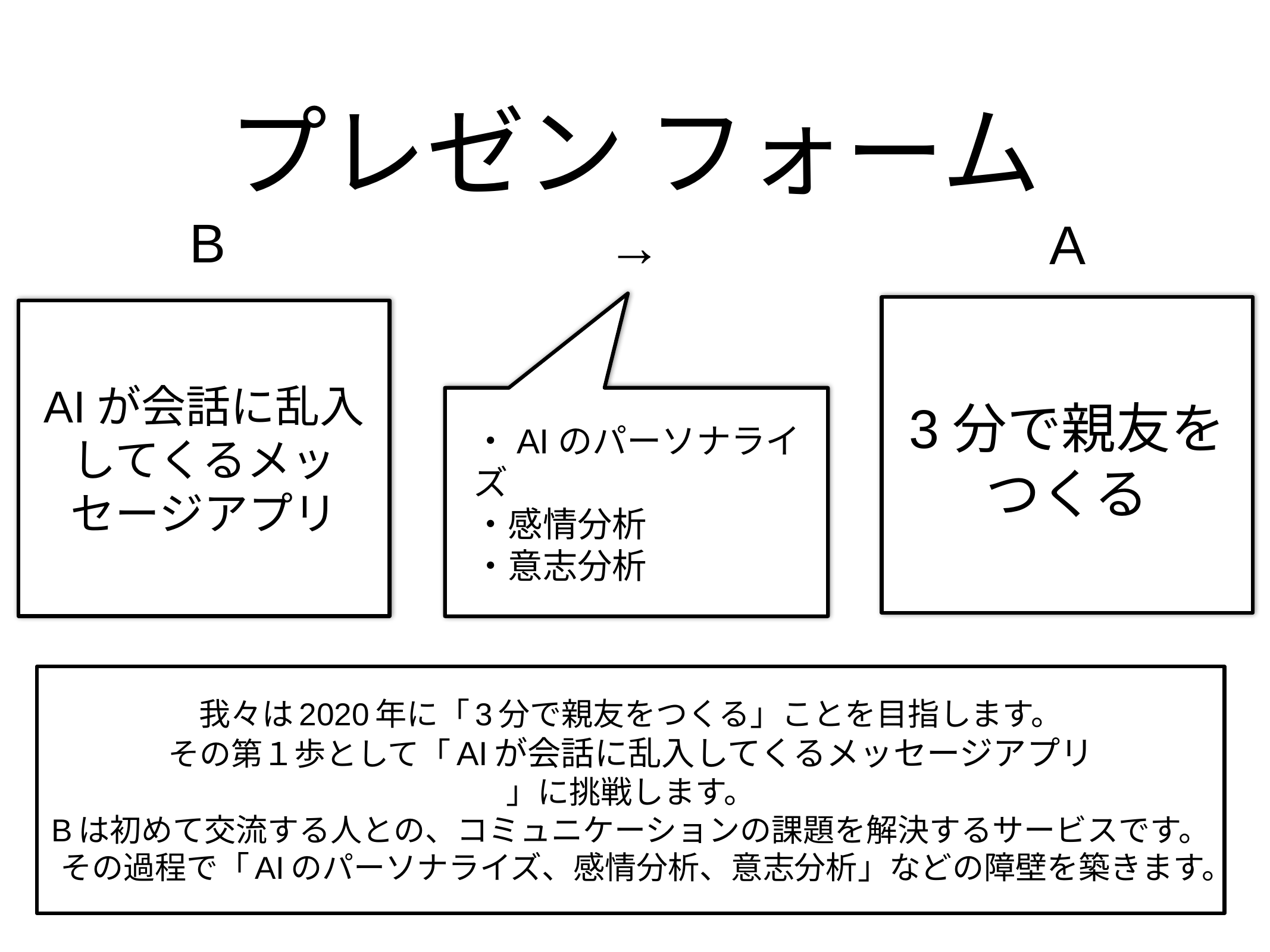

# プレゼン フォーム
B
A
→

AIが会話に乱入してくるメッセージアプリ
3分で親友をつくる
・AIのパーソナライズ
・感情分析
・意志分析
我々は2020年に「3分で親友をつくる」ことを目指します。
その第１歩として「AIが会話に乱入してくるメッセージアプリ
」に挑戦します。
Bは初めて交流する人との、コミュニケーションの課題を解決するサービスです。
その過程で「AIのパーソナライズ、感情分析、意志分析」などの障壁を築きます。